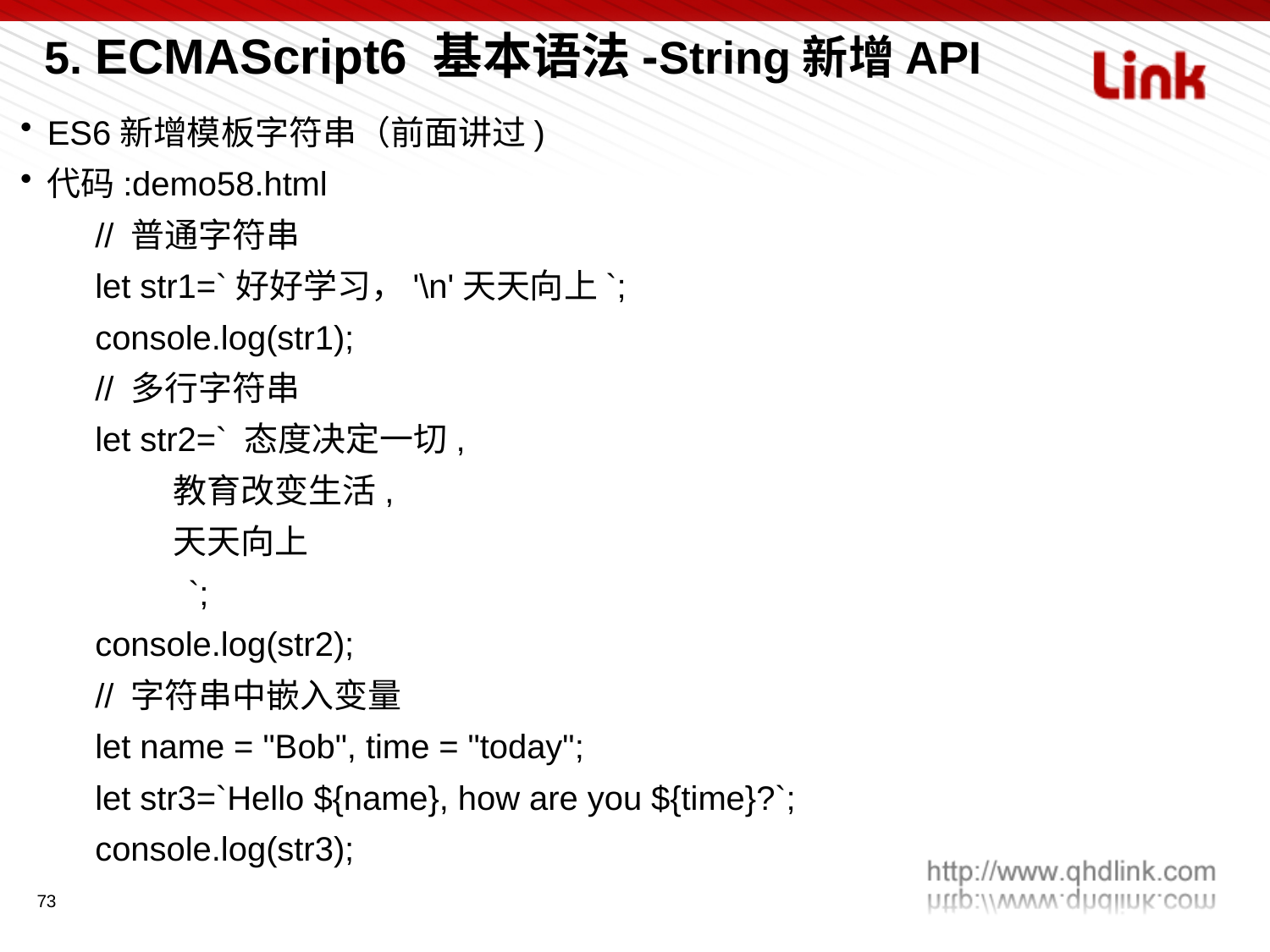

5. ECMAScript6 基本语法-String新增API
ES6新增模板字符串（前面讲过)
代码:demo58.html
        // 普通字符串
        let str1=`好好学习，'\n'天天向上`;
        console.log(str1);
        // 多行字符串
        let str2=` 态度决定一切,
                   教育改变生活,
                   天天向上
                  `;
        console.log(str2);
        // 字符串中嵌入变量
        let name = "Bob", time = "today";
        let str3=`Hello ${name}, how are you ${time}?`;
        console.log(str3);
73